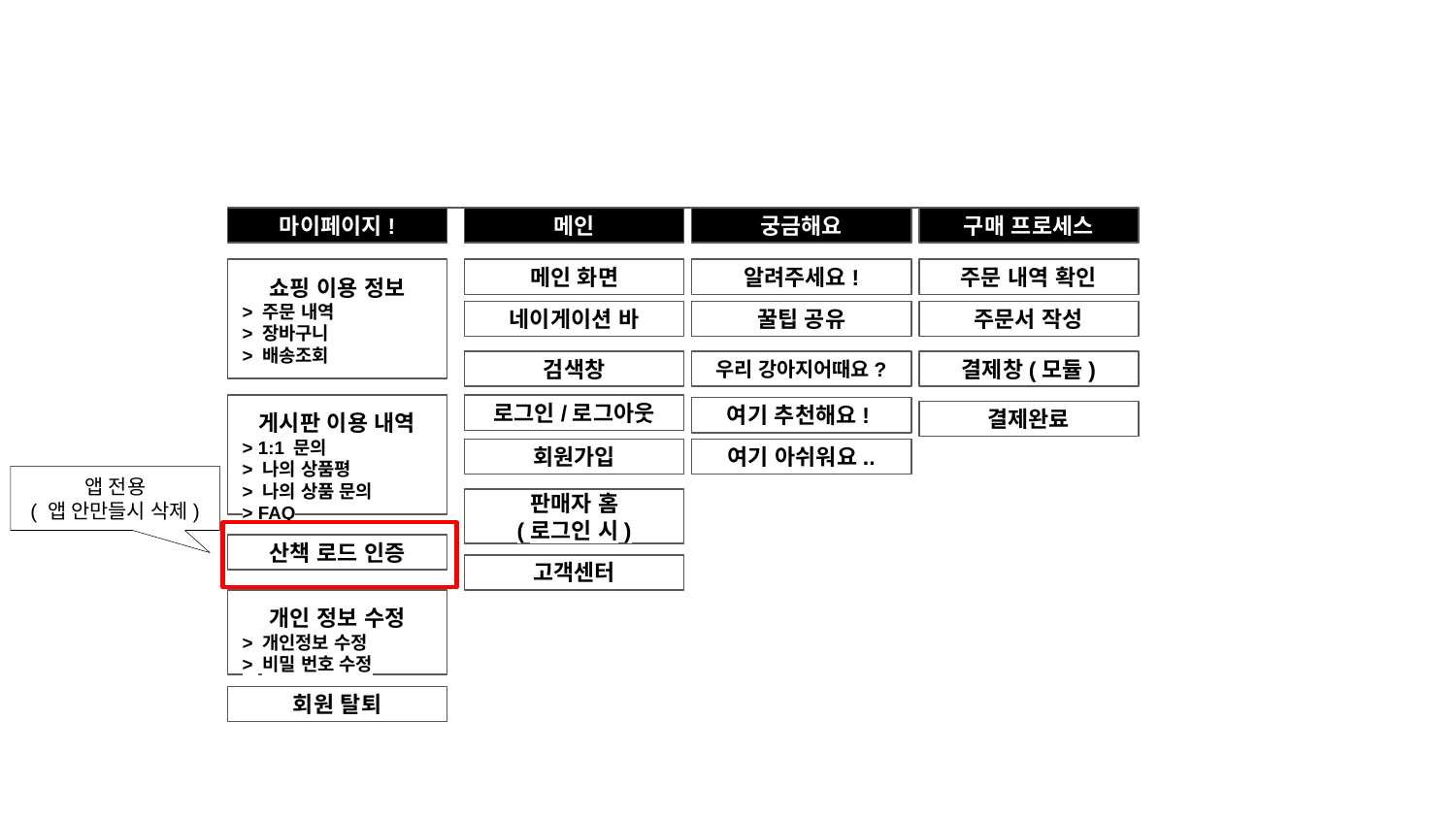

마이페이지!
메인
궁금해요
구매 프로세스
메인 화면
알려주세요!
주문 내역 확인
쇼핑 이용 정보
> 주문 내역
> 장바구니
> 배송조회
네이게이션 바
꿀팁 공유
주문서 작성
검색창
우리 강아지어때요?
결제창(모듈)
게시판 이용 내역
> 1:1 문의
> 나의 상품평
> 나의 상품 문의
> FAQ
로그인/로그아웃
여기 추천해요!
결제완료
회원가입
여기 아쉬워요..
앱 전용
( 앱 안만들시 삭제)
판매자 홈
(로그인 시)

산책 로드 인증
고객센터
개인 정보 수정
> 개인정보 수정
> 비밀 번호 수정
회원 탈퇴